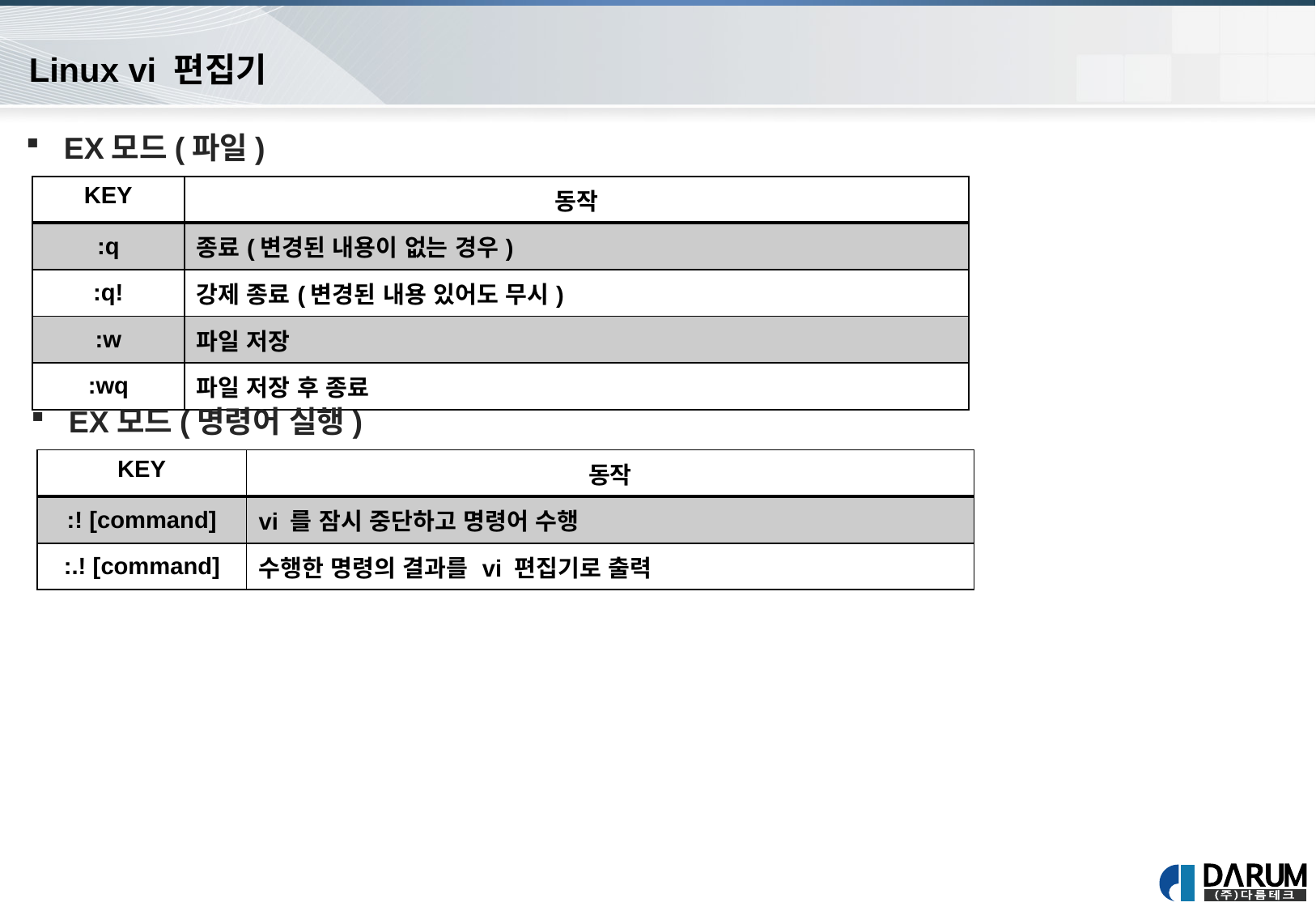

Linux vi 편집기

EX모드(파일)
| KEY | 동작 |
| --- | --- |
| :q | 종료(변경된 내용이 없는 경우) |
| :q! | 강제 종료(변경된 내용 있어도 무시) |
| :w | 파일 저장 |
| :wq | 파일 저장 후 종료 |
EX모드(명령어 실행)
| KEY | 동작 |
| --- | --- |
| :! [command] | vi 를 잠시 중단하고 명령어 수행 |
| :.! [command] | 수행한 명령의 결과를 vi 편집기로 출력 |